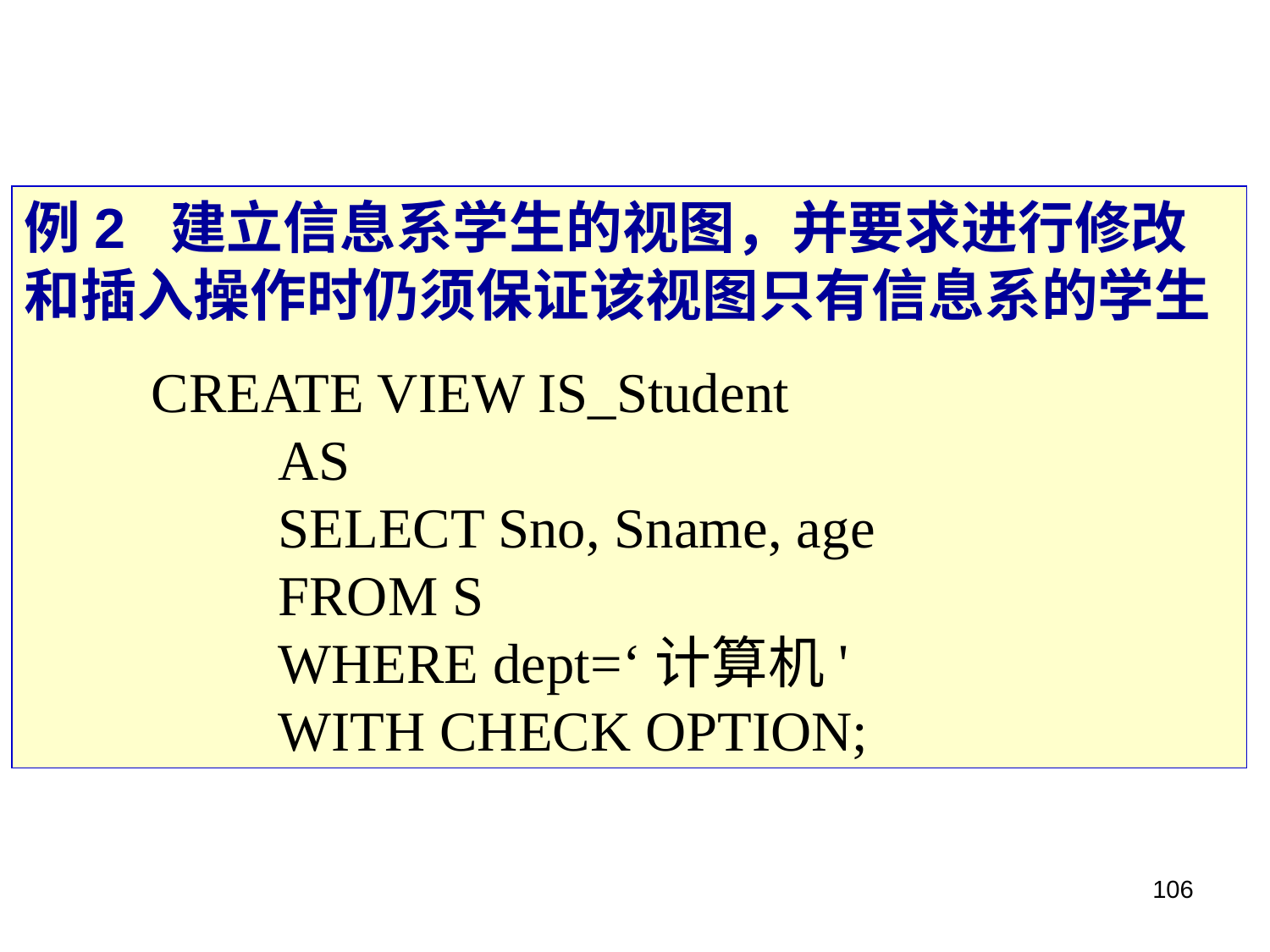

例2  建立信息系学生的视图，并要求进行修改和插入操作时仍须保证该视图只有信息系的学生
	CREATE VIEW IS_Student
       		AS
       		SELECT Sno, Sname, age
       		FROM S
       		WHERE dept=‘计算机'
       		WITH CHECK OPTION;
106